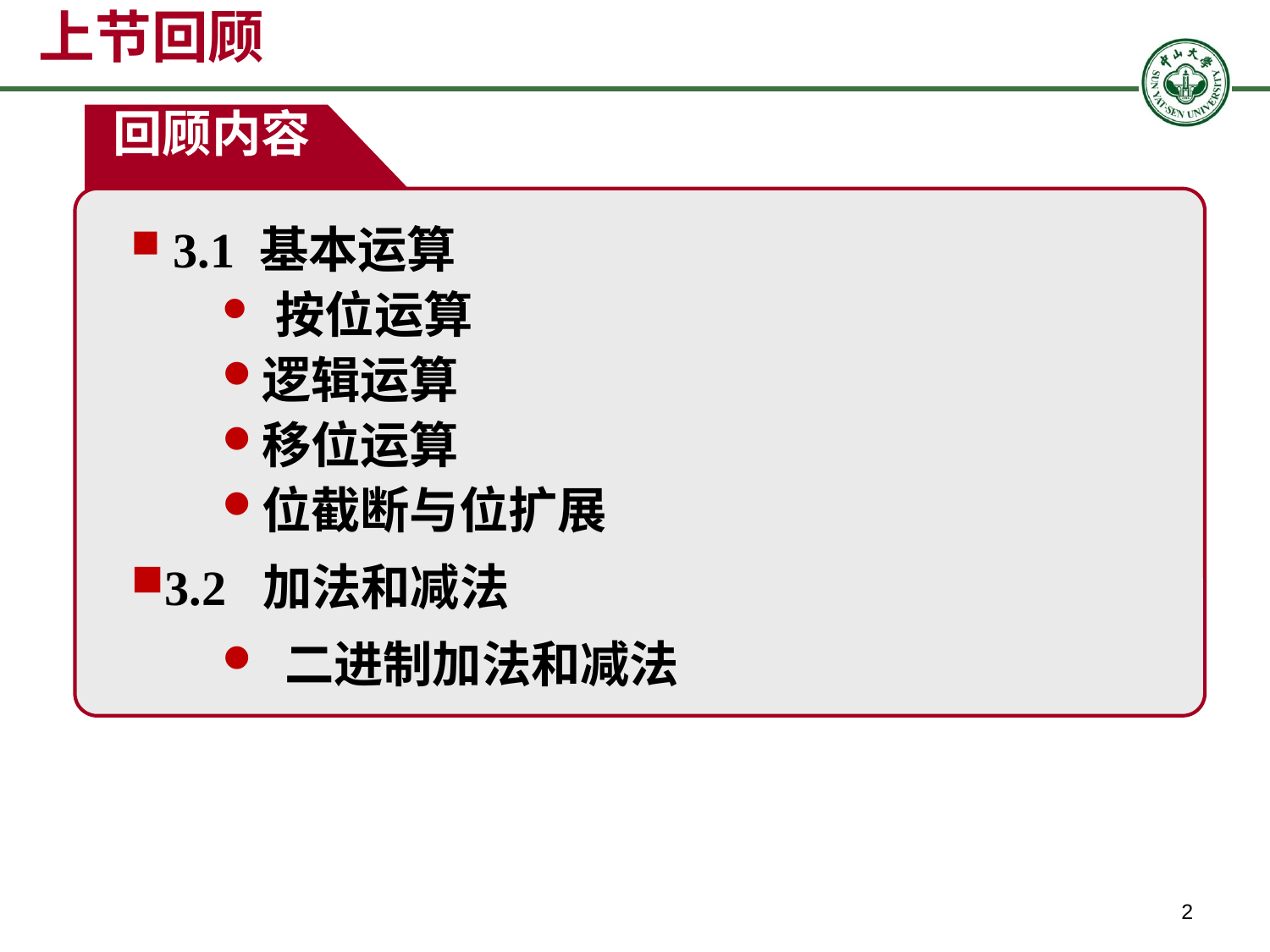

上节回顾
回顾内容

 3.1 基本运算
 按位运算
逻辑运算
移位运算
位截断与位扩展
3.2  加法和减法
 二进制加法和减法